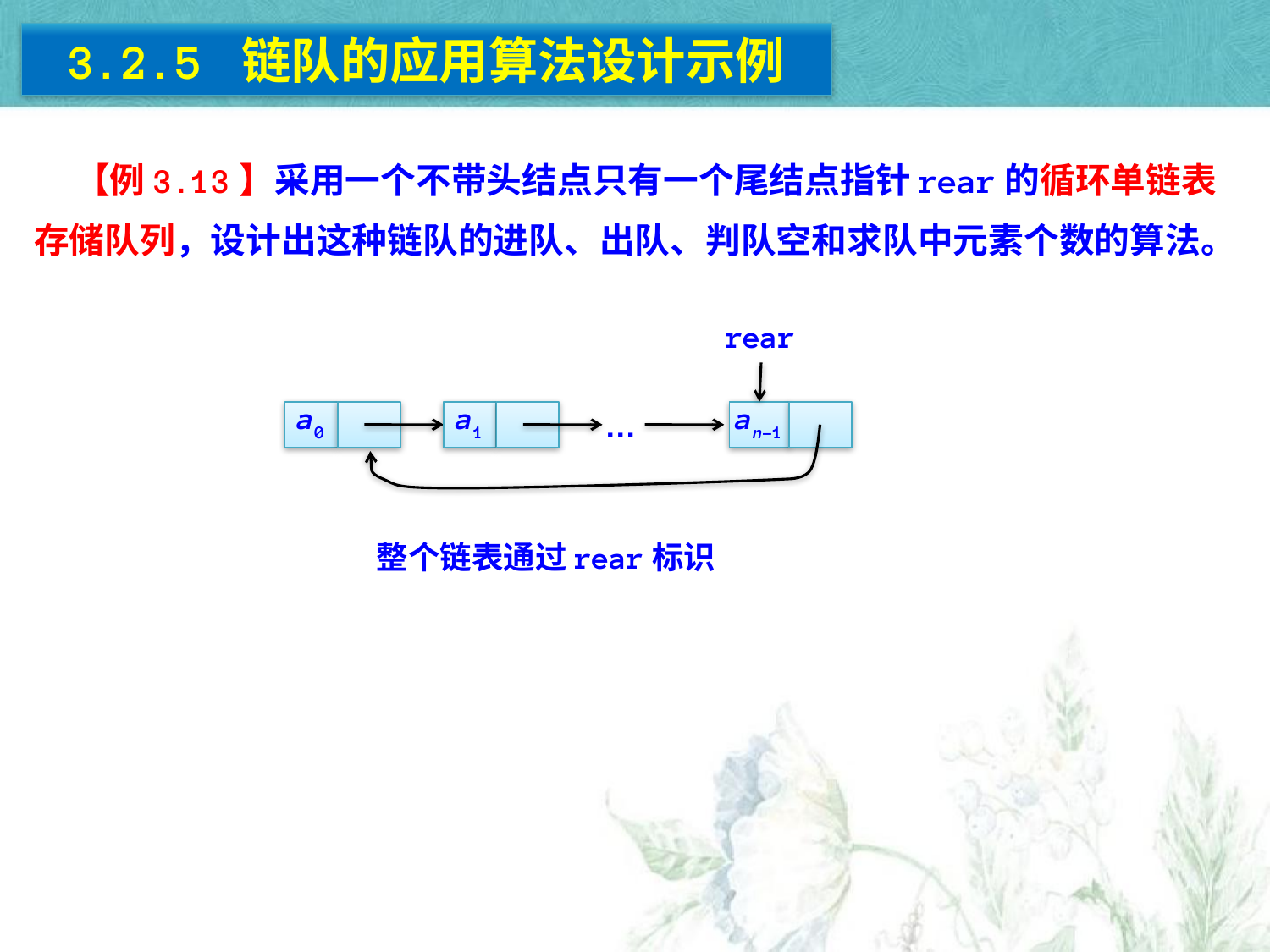

3.2.5 链队的应用算法设计示例
    【例3.13】采用一个不带头结点只有一个尾结点指针rear的循环单链表存储队列，设计出这种链队的进队、出队、判队空和求队中元素个数的算法。
rear
a0

a1

an-1

…

整个链表通过rear标识